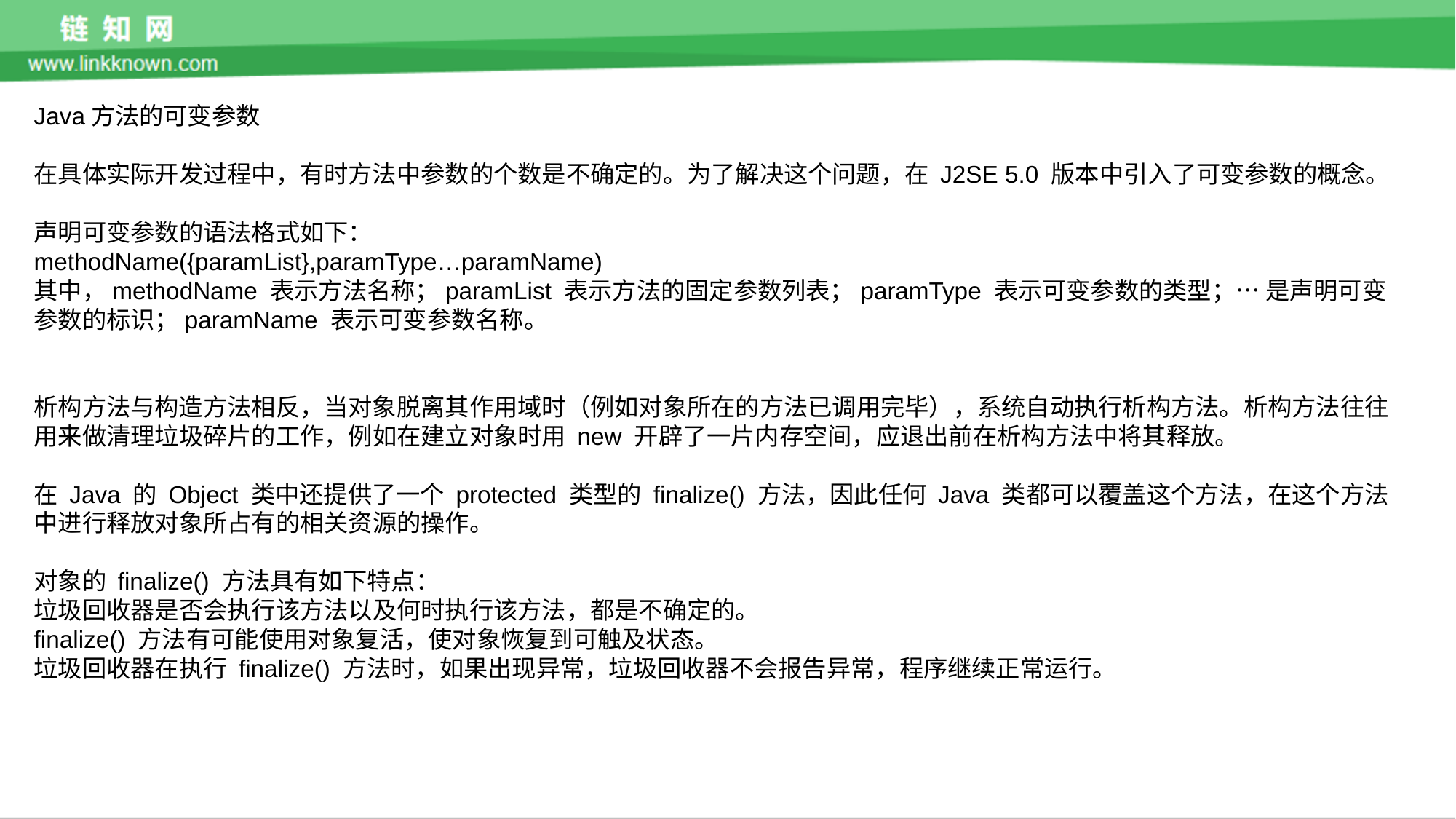

Java方法的可变参数

在具体实际开发过程中，有时方法中参数的个数是不确定的。为了解决这个问题，在 J2SE 5.0 版本中引入了可变参数的概念。

声明可变参数的语法格式如下：
methodName({paramList},paramType…paramName)
其中，methodName 表示方法名称；paramList 表示方法的固定参数列表；paramType 表示可变参数的类型；… 是声明可变参数的标识；paramName 表示可变参数名称。

析构方法与构造方法相反，当对象脱离其作用域时（例如对象所在的方法已调用完毕），系统自动执行析构方法。析构方法往往用来做清理垃圾碎片的工作，例如在建立对象时用 new 开辟了一片内存空间，应退出前在析构方法中将其释放。

在 Java 的 Object 类中还提供了一个 protected 类型的 finalize() 方法，因此任何 Java 类都可以覆盖这个方法，在这个方法中进行释放对象所占有的相关资源的操作。

对象的 finalize() 方法具有如下特点：
垃圾回收器是否会执行该方法以及何时执行该方法，都是不确定的。
finalize() 方法有可能使用对象复活，使对象恢复到可触及状态。
垃圾回收器在执行 finalize() 方法时，如果出现异常，垃圾回收器不会报告异常，程序继续正常运行。